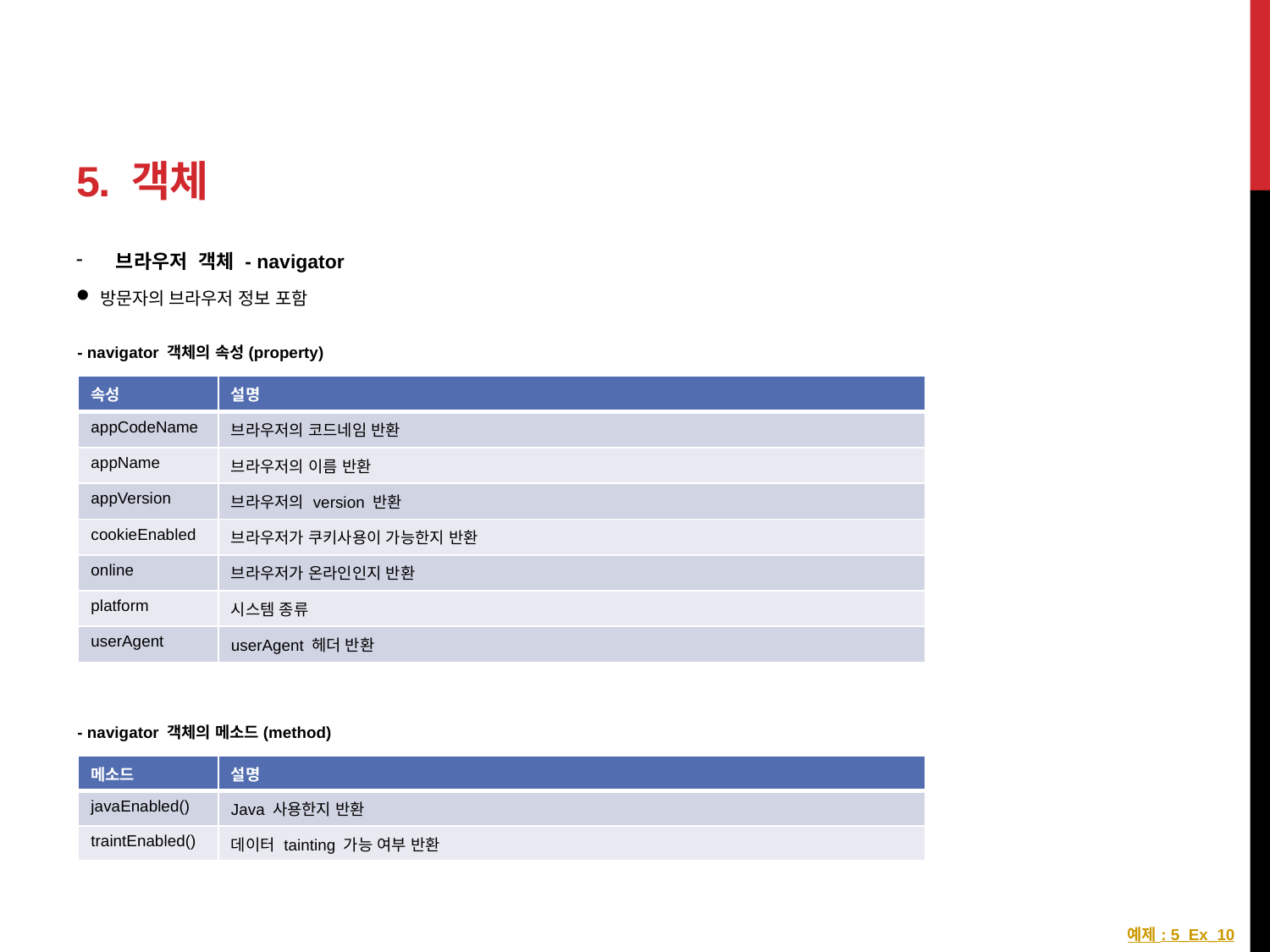

# 5. 객체
브라우저  객체 - navigator
방문자의 브라우저 정보 포함

- navigator 객체의 속성(property)
| 속성 | 설명 |
| --- | --- |
| appCodeName | 브라우저의 코드네임 반환 |
| appName | 브라우저의 이름 반환 |
| appVersion | 브라우저의 version 반환 |
| cookieEnabled | 브라우저가 쿠키사용이 가능한지 반환 |
| online | 브라우저가 온라인인지 반환 |
| platform | 시스템 종류 |
| userAgent | userAgent 헤더 반환 |
- navigator 객체의 메소드(method)
| 메소드 | 설명 |
| --- | --- |
| javaEnabled() | Java 사용한지 반환 |
| traintEnabled() | 데이터 tainting 가능 여부 반환 |
예제 : 5_Ex_10